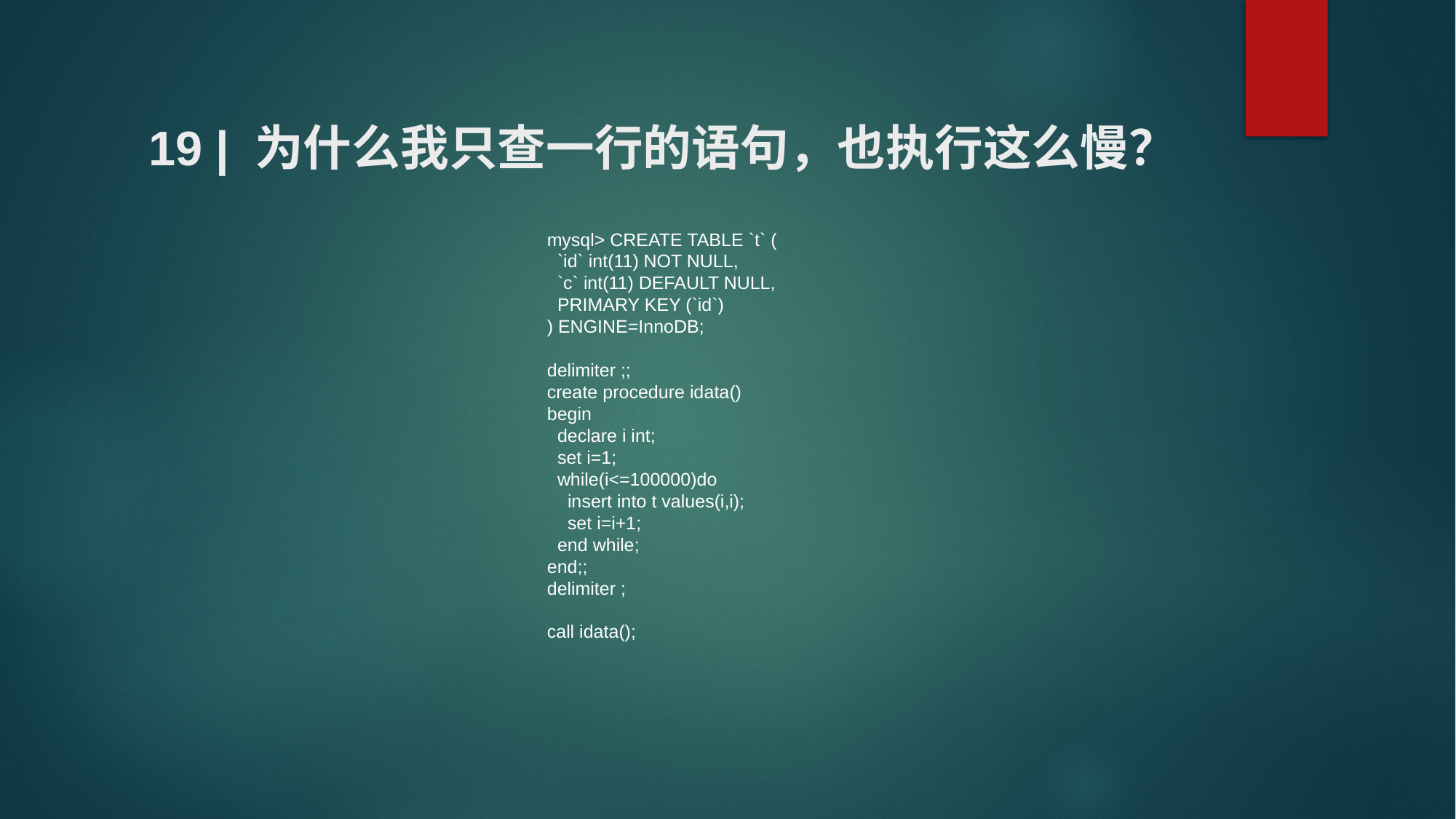

# 19 | 为什么我只查一行的语句，也执行这么慢？
mysql> CREATE TABLE `t` (
  `id` int(11) NOT NULL,
  `c` int(11) DEFAULT NULL,
  PRIMARY KEY (`id`)
) ENGINE=InnoDB;

delimiter ;;
create procedure idata()
begin
  declare i int;
  set i=1;
  while(i<=100000)do
    insert into t values(i,i);
    set i=i+1;
  end while;
end;;
delimiter ;

call idata();